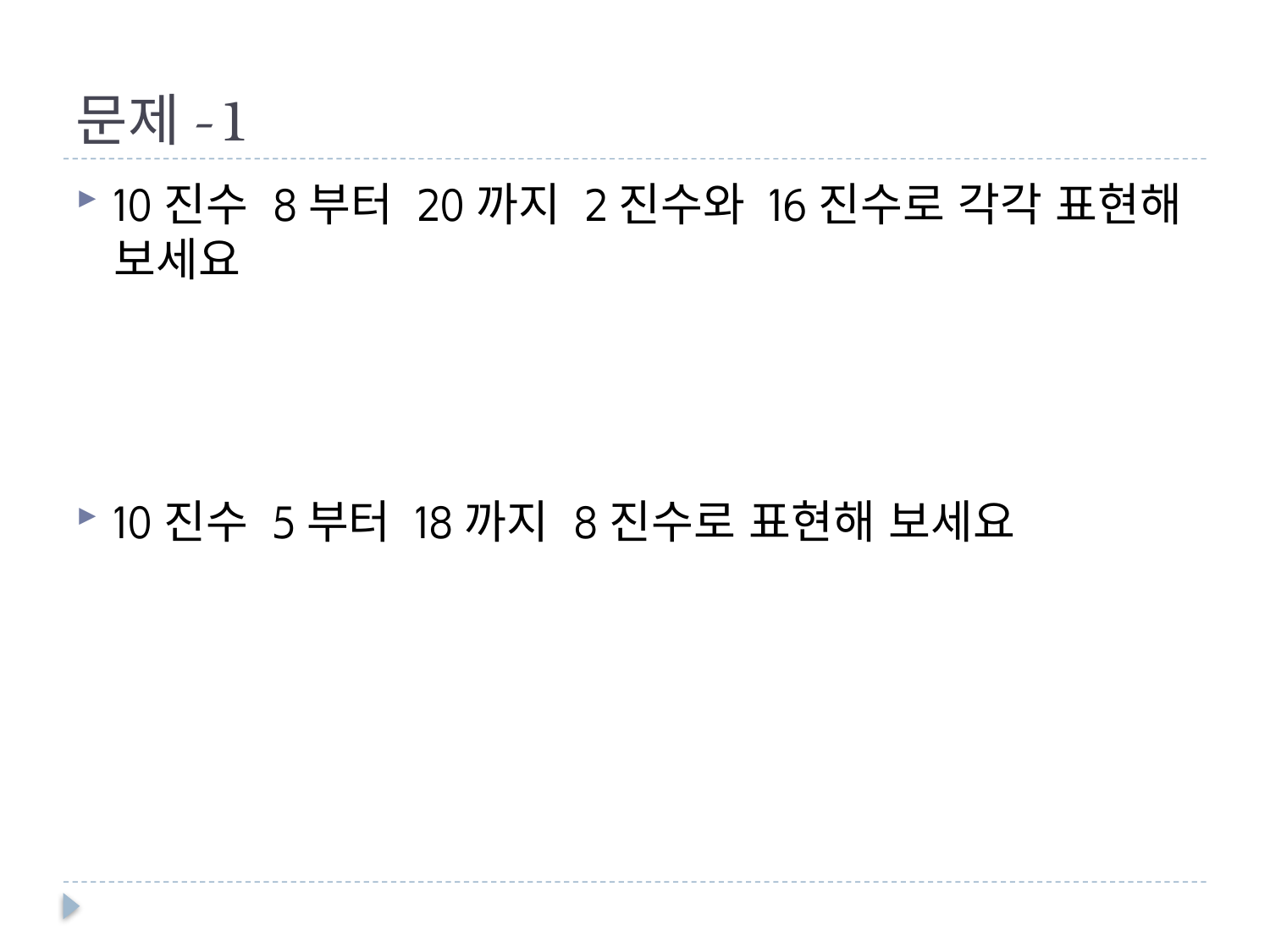

# 문제-1
10진수 8부터 20까지 2진수와 16진수로 각각 표현해 보세요

10진수 5부터 18까지 8진수로 표현해 보세요